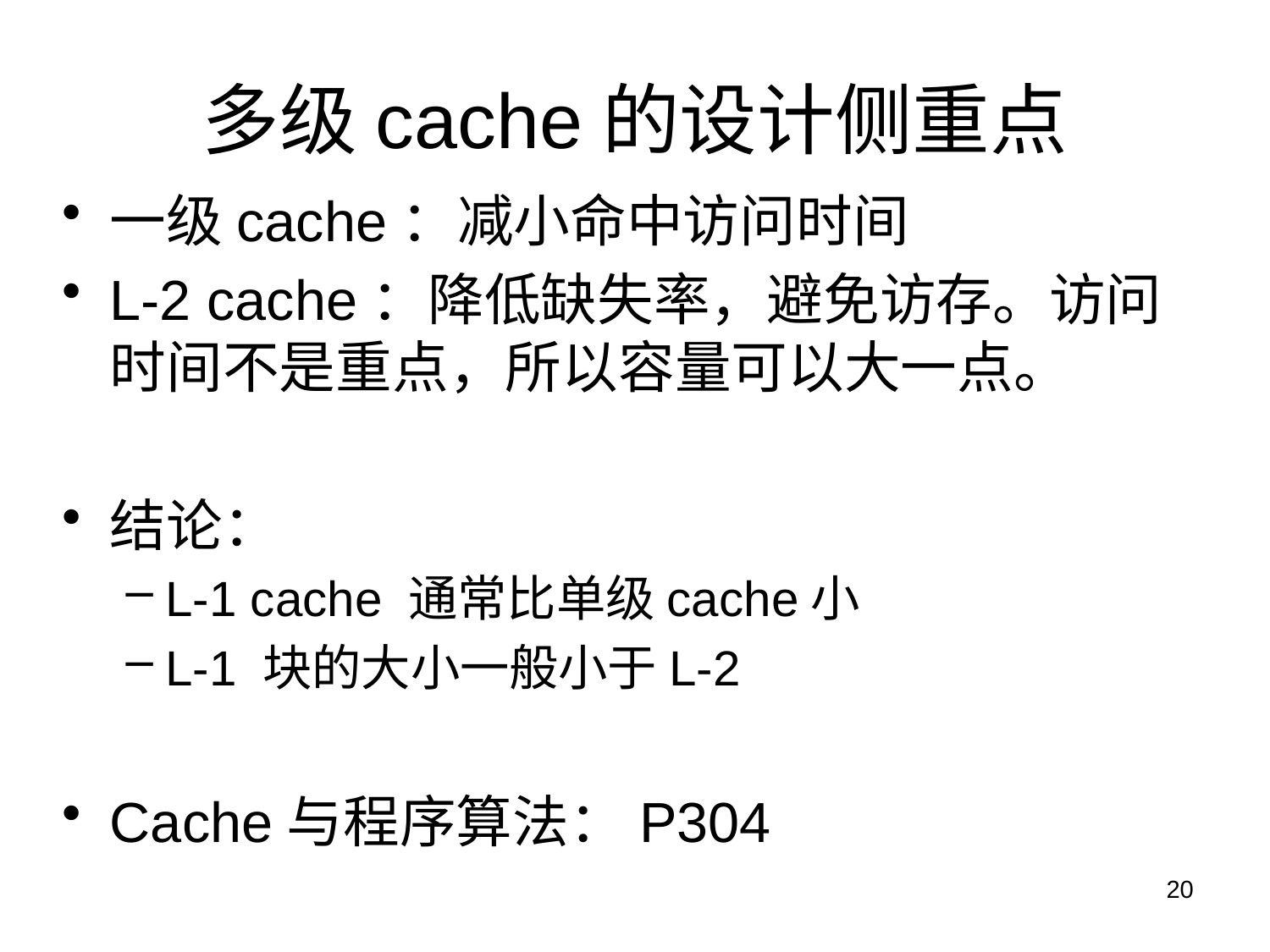

# 多级cache的设计侧重点
一级cache：减小命中访问时间
L-2 cache：降低缺失率，避免访存。访问时间不是重点，所以容量可以大一点。

结论：
L-1 cache 通常比单级cache小
L-1 块的大小一般小于L-2

Cache与程序算法：P304

20